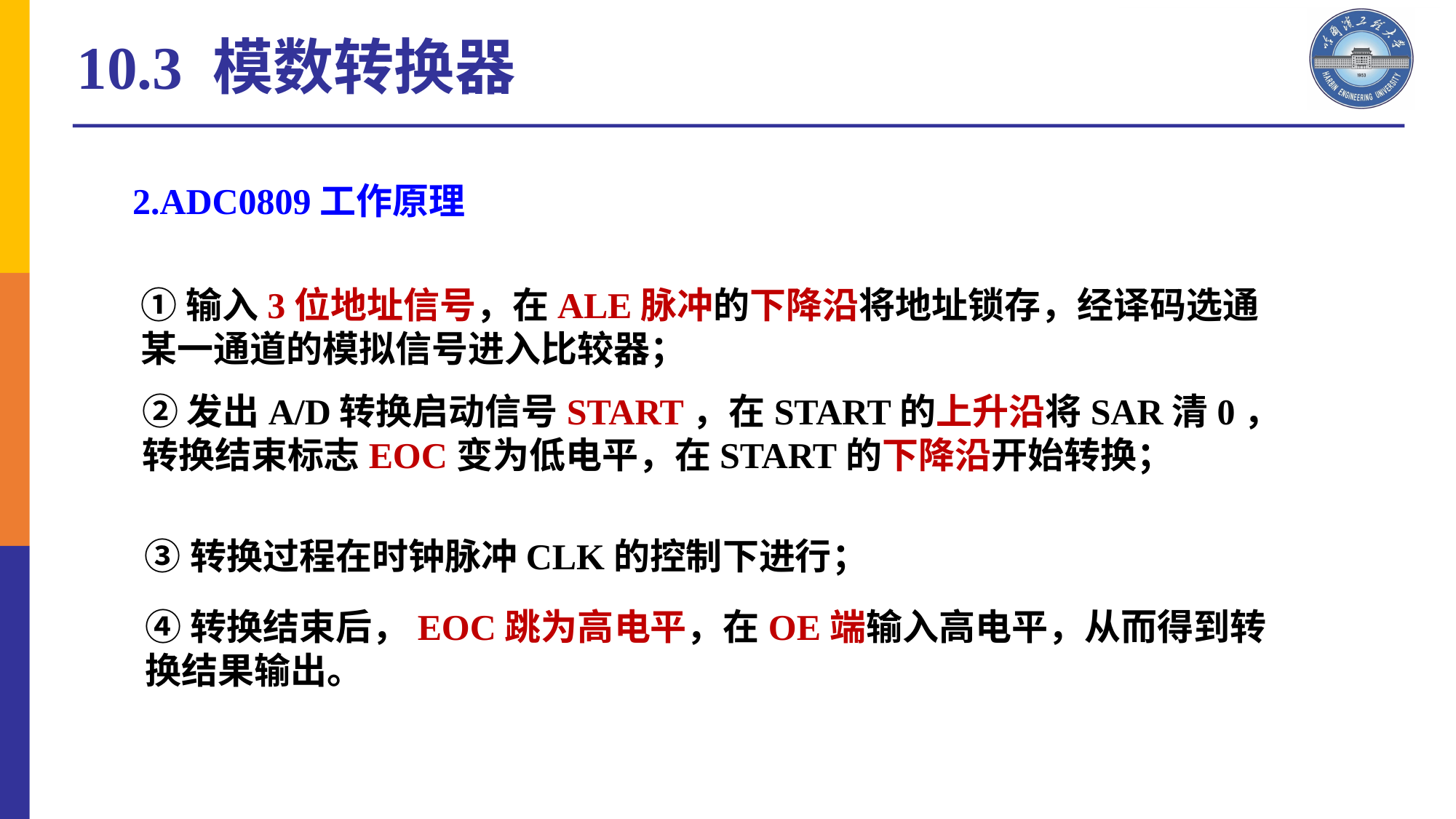

10.3 模数转换器
2.ADC0809工作原理
①输入3位地址信号，在ALE脉冲的下降沿将地址锁存，经译码选通某一通道的模拟信号进入比较器；
②发出A/D转换启动信号START，在START的上升沿将SAR清0，转换结束标志EOC变为低电平，在START的下降沿开始转换；
③转换过程在时钟脉冲CLK的控制下进行；
④转换结束后，EOC跳为高电平，在OE端输入高电平，从而得到转换结果输出。